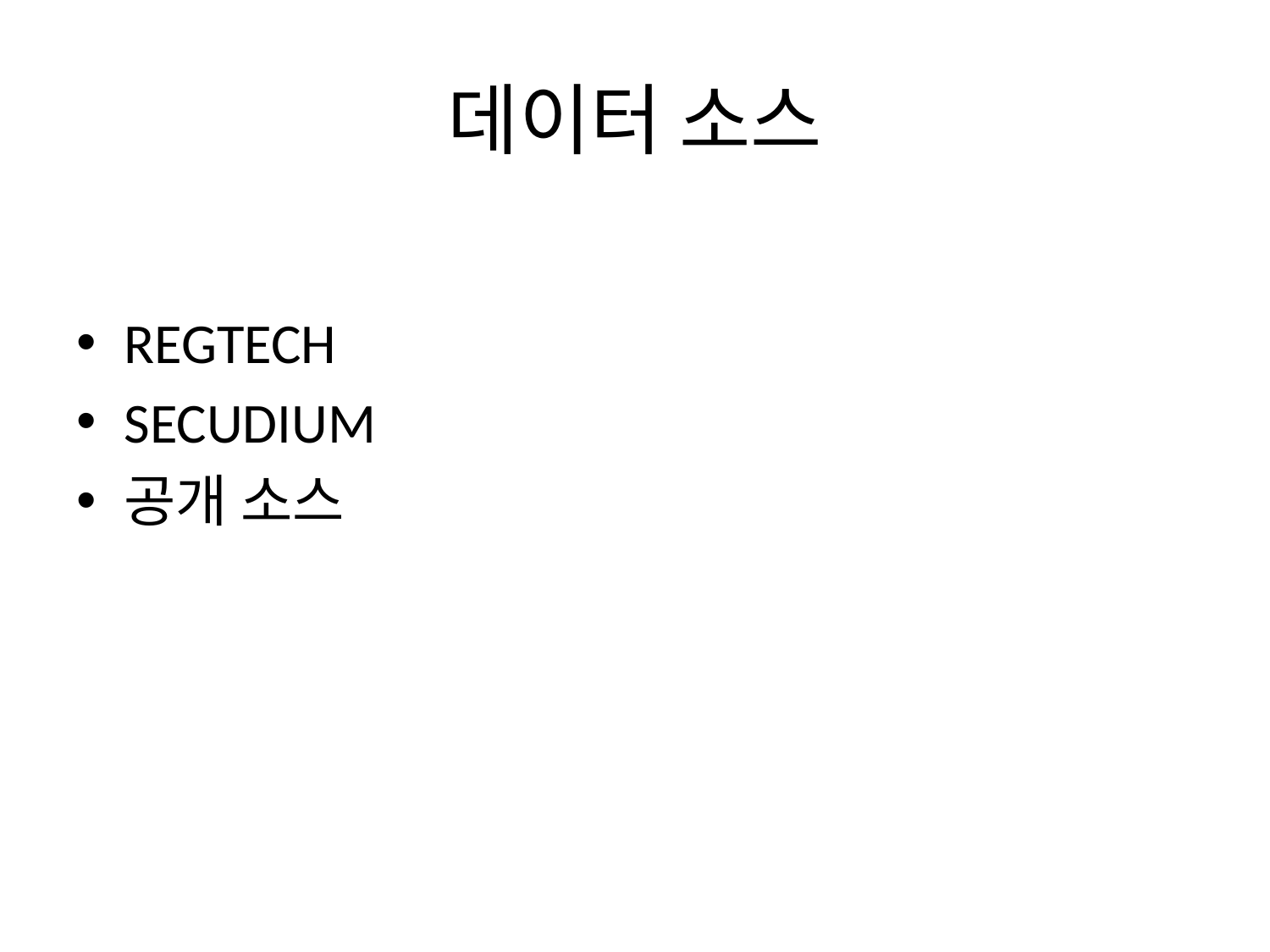

# 데이터 소스

REGTECH
SECUDIUM
공개 소스